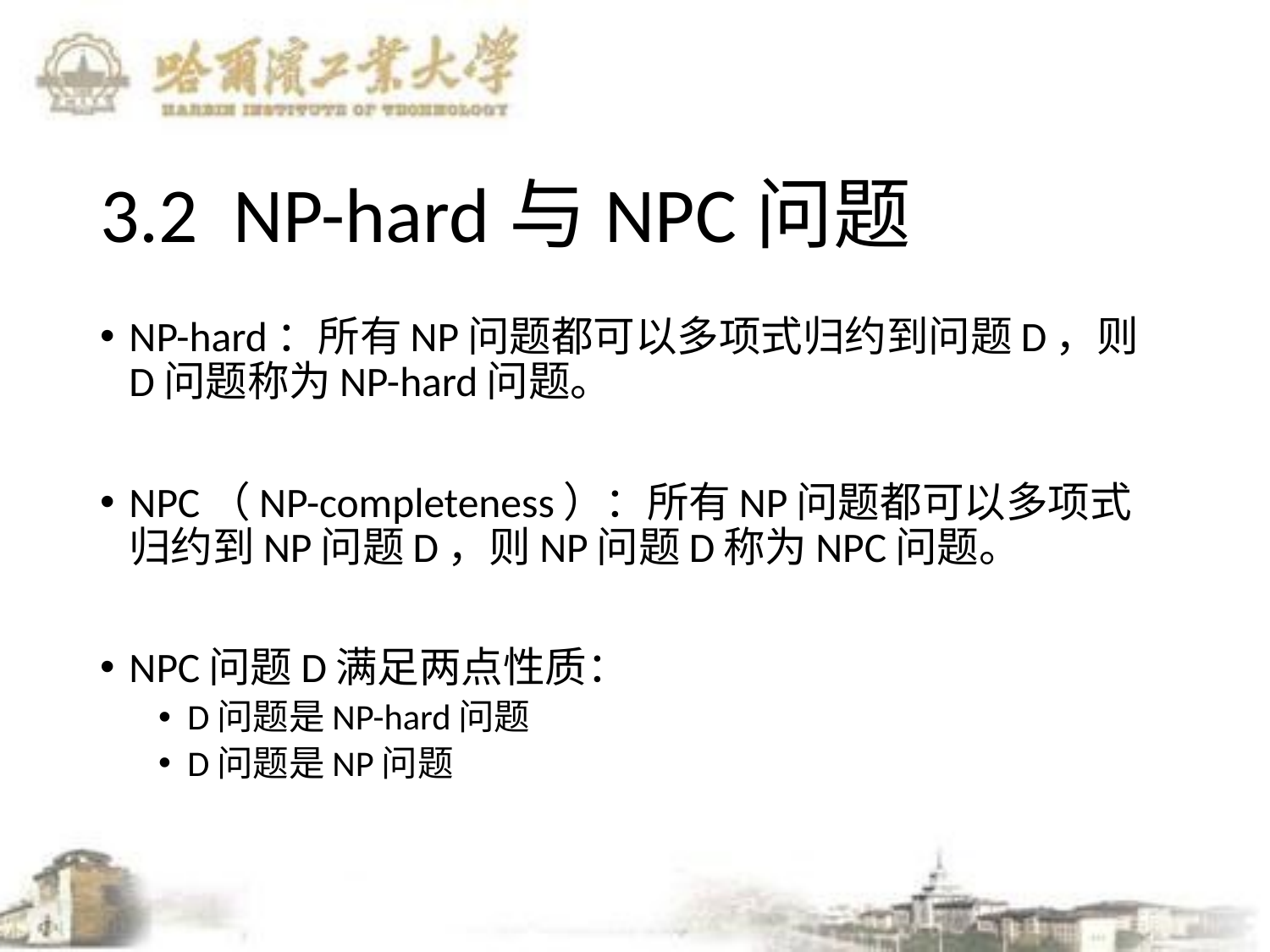

# 3.2  NP-hard与NPC问题
NP-hard：所有NP问题都可以多项式归约到问题D，则D问题称为NP-hard问题。

NPC（NP-completeness）：所有NP问题都可以多项式归约到NP问题D，则NP问题D称为NPC问题。

NPC问题D满足两点性质：
D问题是NP-hard问题
D问题是NP问题